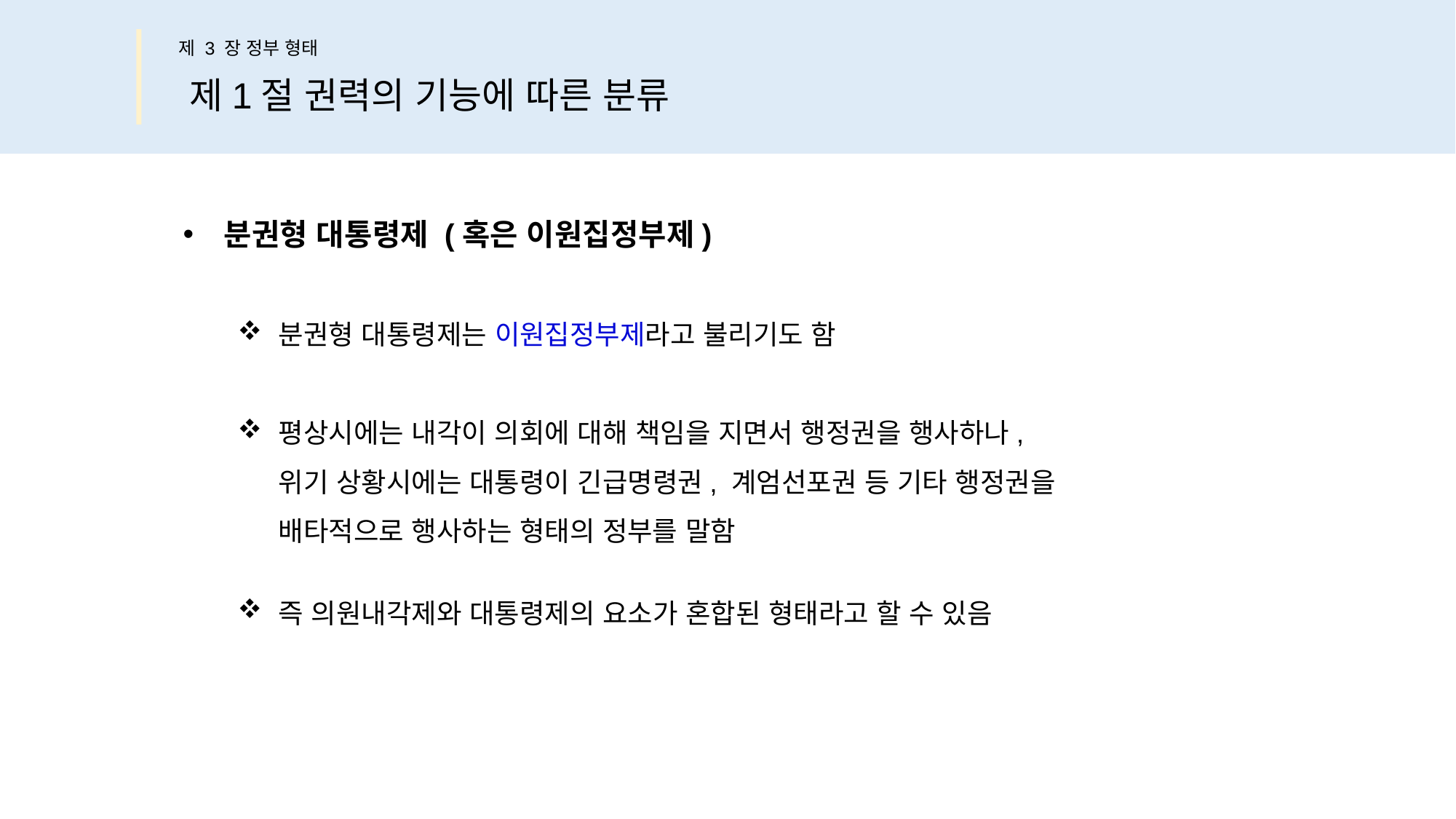

제 3 장 정부 형태
제1절 권력의 기능에 따른 분류
분권형 대통령제 (혹은 이원집정부제)

분권형 대통령제는 이원집정부제라고 불리기도 함

평상시에는 내각이 의회에 대해 책임을 지면서 행정권을 행사하나,
위기 상황시에는 대통령이 긴급명령권, 계엄선포권 등 기타 행정권을
배타적으로 행사하는 형태의 정부를 말함

즉 의원내각제와 대통령제의 요소가 혼합된 형태라고 할 수 있음